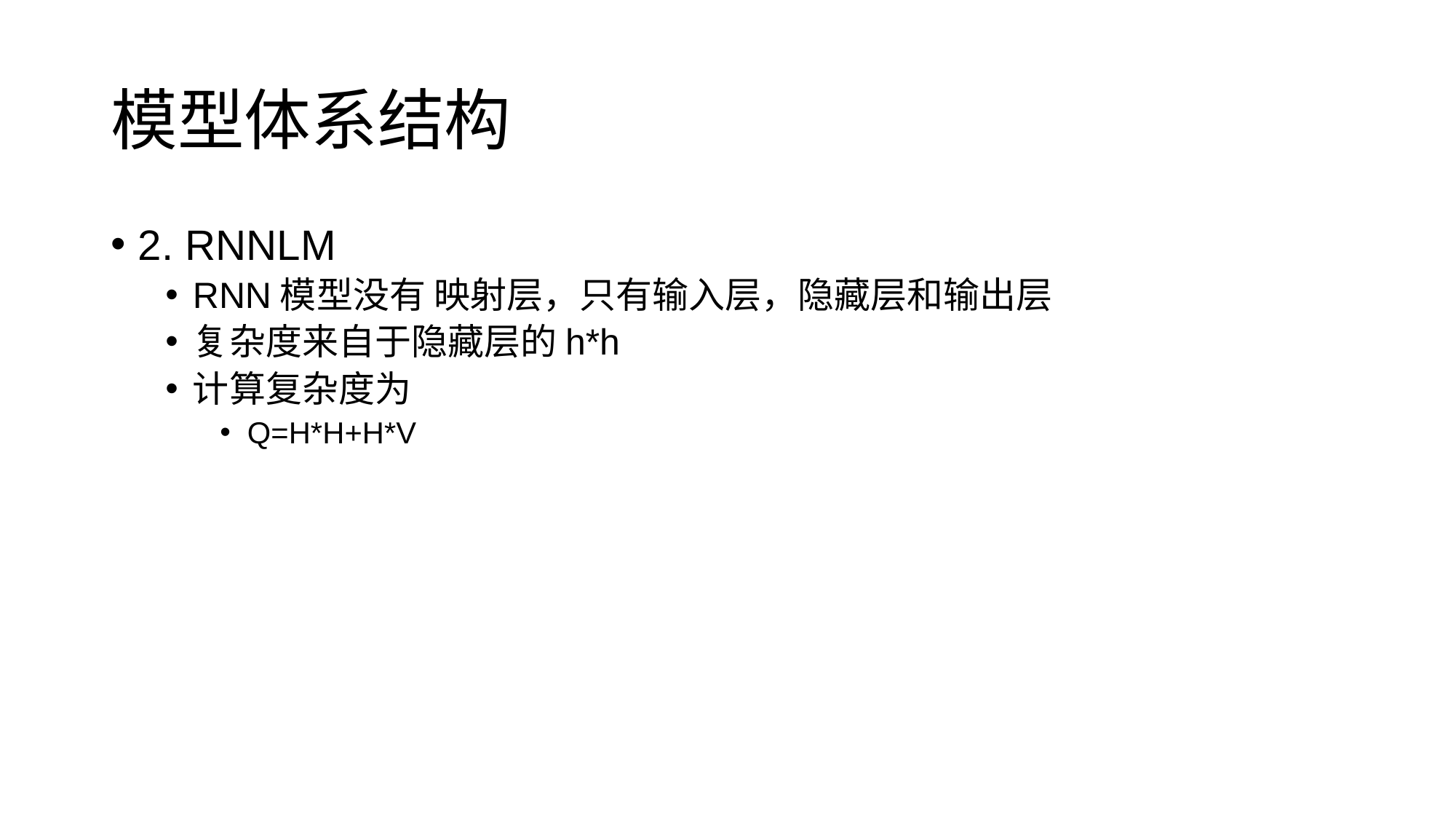

# 模型体系结构
2. RNNLM
RNN模型没有 映射层，只有输入层，隐藏层和输出层
复杂度来自于隐藏层的h*h
计算复杂度为
Q=H*H+H*V